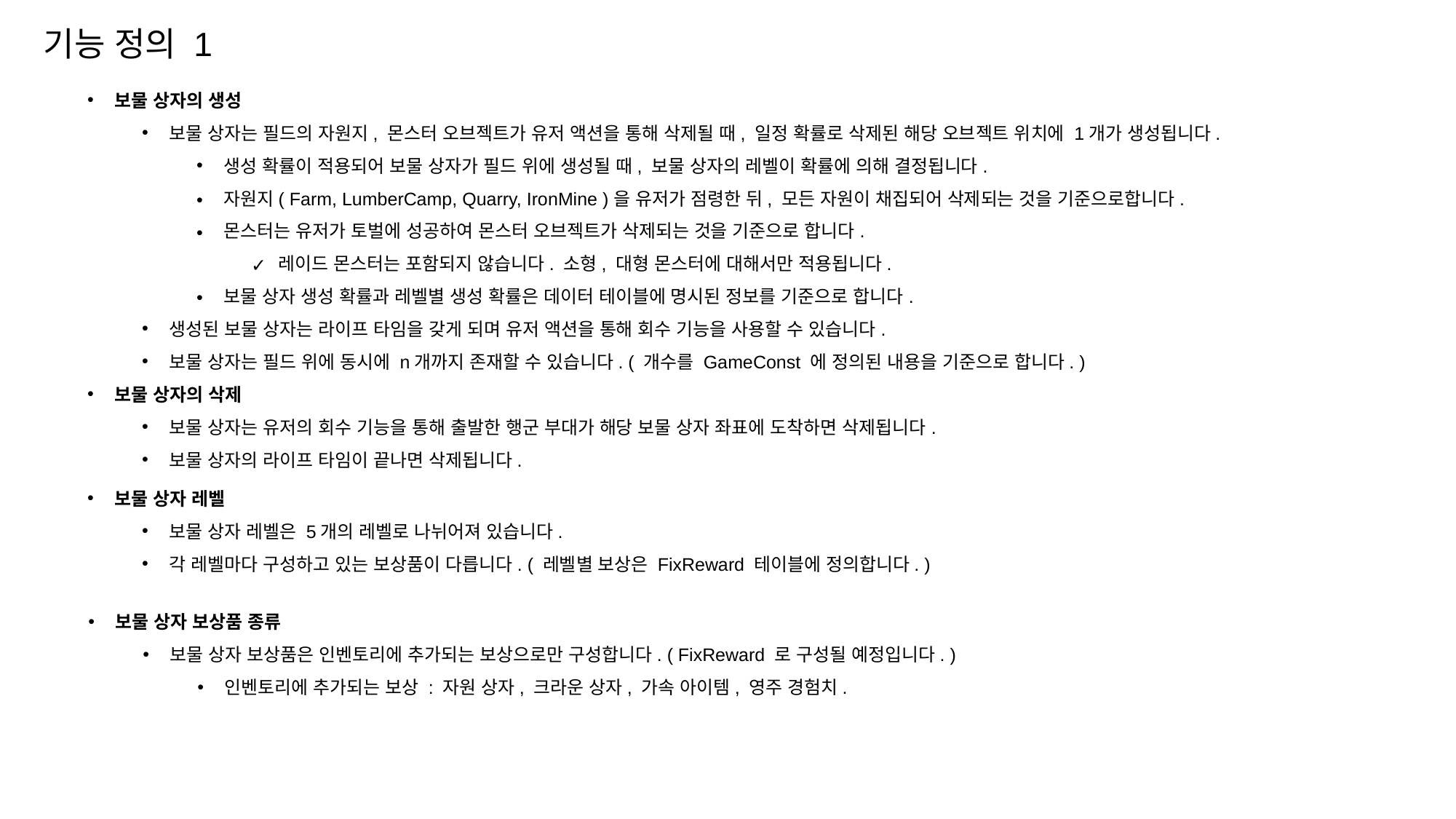

기능 정의 1
보물 상자의 생성
보물 상자는 필드의 자원지, 몬스터 오브젝트가 유저 액션을 통해 삭제될 때, 일정 확률로 삭제된 해당 오브젝트 위치에 1개가 생성됩니다.
생성 확률이 적용되어 보물 상자가 필드 위에 생성될 때, 보물 상자의 레벨이 확률에 의해 결정됩니다.
자원지( Farm, LumberCamp, Quarry, IronMine )을 유저가 점령한 뒤, 모든 자원이 채집되어 삭제되는 것을 기준으로합니다.
몬스터는 유저가 토벌에 성공하여 몬스터 오브젝트가 삭제되는 것을 기준으로 합니다.
레이드 몬스터는 포함되지 않습니다. 소형, 대형 몬스터에 대해서만 적용됩니다.
보물 상자 생성 확률과 레벨별 생성 확률은 데이터 테이블에 명시된 정보를 기준으로 합니다.
생성된 보물 상자는 라이프 타임을 갖게 되며 유저 액션을 통해 회수 기능을 사용할 수 있습니다.
보물 상자는 필드 위에 동시에 n개까지 존재할 수 있습니다. ( 개수를 GameConst 에 정의된 내용을 기준으로 합니다. )
보물 상자의 삭제
보물 상자는 유저의 회수 기능을 통해 출발한 행군 부대가 해당 보물 상자 좌표에 도착하면 삭제됩니다.
보물 상자의 라이프 타임이 끝나면 삭제됩니다.
보물 상자 레벨
보물 상자 레벨은 5개의 레벨로 나뉘어져 있습니다.
각 레벨마다 구성하고 있는 보상품이 다릅니다. ( 레벨별 보상은 FixReward 테이블에 정의합니다. )

보물 상자 보상품 종류
보물 상자 보상품은 인벤토리에 추가되는 보상으로만 구성합니다. ( FixReward 로 구성될 예정입니다. )
인벤토리에 추가되는 보상 : 자원 상자, 크라운 상자, 가속 아이템, 영주 경험치.